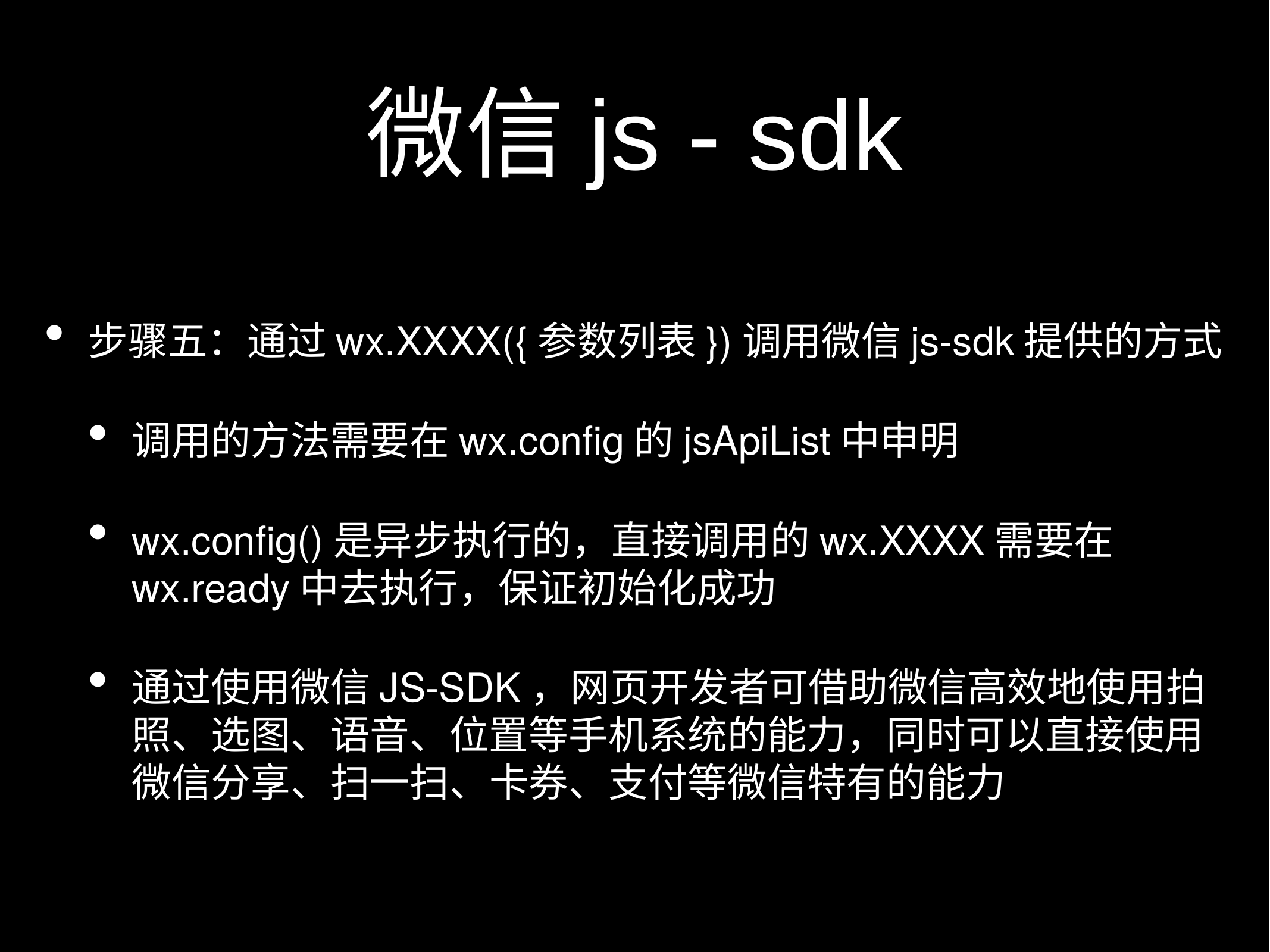

# 微信js - sdk
步骤五：通过wx.XXXX({参数列表})调用微信js-sdk提供的方式
调用的方法需要在wx.config的jsApiList中申明
wx.config()是异步执行的，直接调用的wx.XXXX需要在wx.ready中去执行，保证初始化成功
通过使用微信JS-SDK，网页开发者可借助微信高效地使用拍照、选图、语音、位置等手机系统的能力，同时可以直接使用微信分享、扫一扫、卡券、支付等微信特有的能力